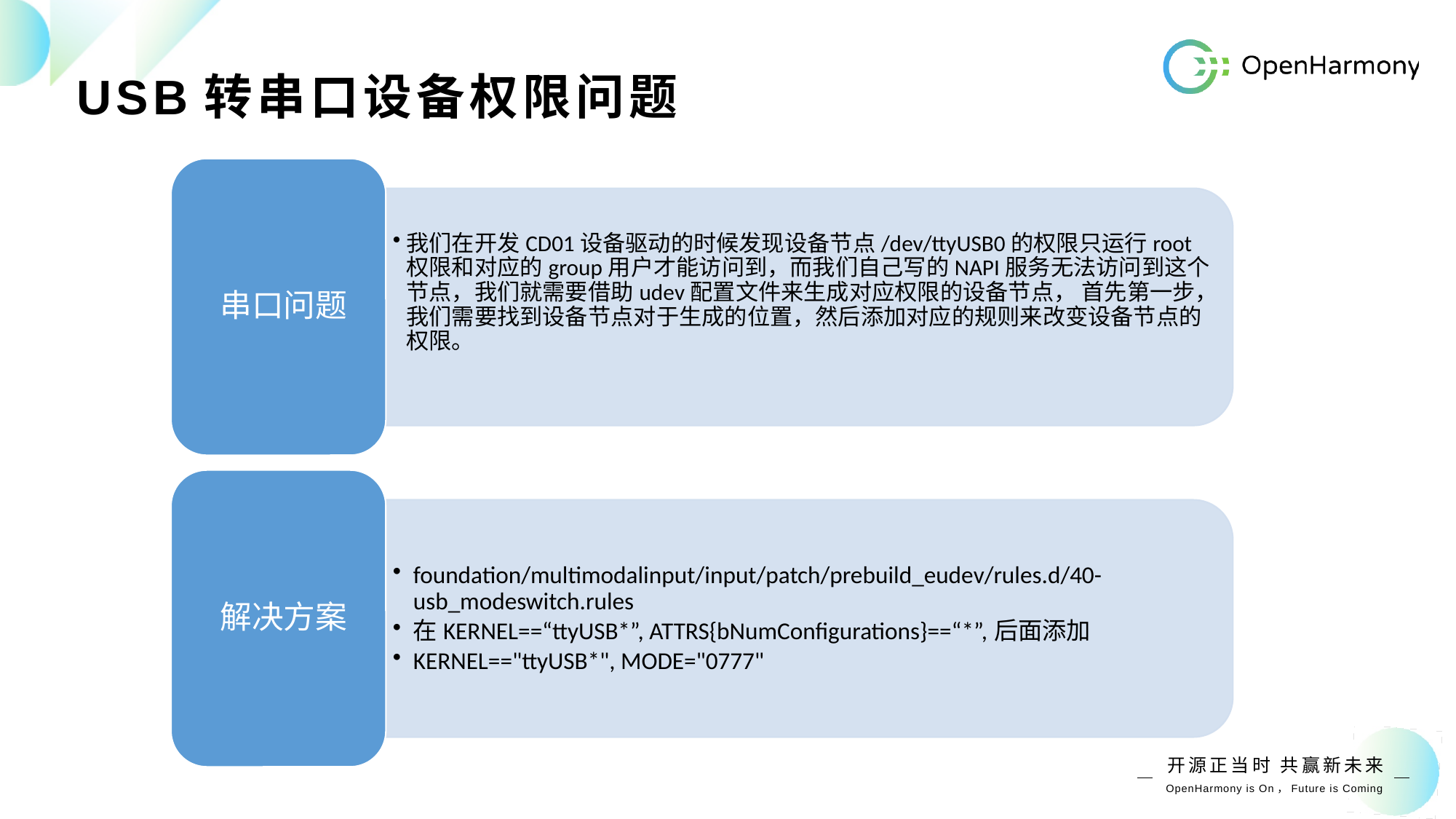

USB转串口设备权限问题
我们在开发CD01设备驱动的时候发现设备节点/dev/ttyUSB0的权限只运行root权限和对应的group用户才能访问到，而我们自己写的NAPI服务无法访问到这个节点，我们就需要借助udev配置文件来生成对应权限的设备节点， 首先第一步，我们需要找到设备节点对于生成的位置，然后添加对应的规则来改变设备节点的权限。

串口问题
foundation/multimodalinput/input/patch/prebuild_eudev/rules.d/40-usb_modeswitch.rules
在KERNEL==“ttyUSB*”, ATTRS{bNumConfigurations}==“*”,后面添加
KERNEL=="ttyUSB*", MODE="0777"
解决方案